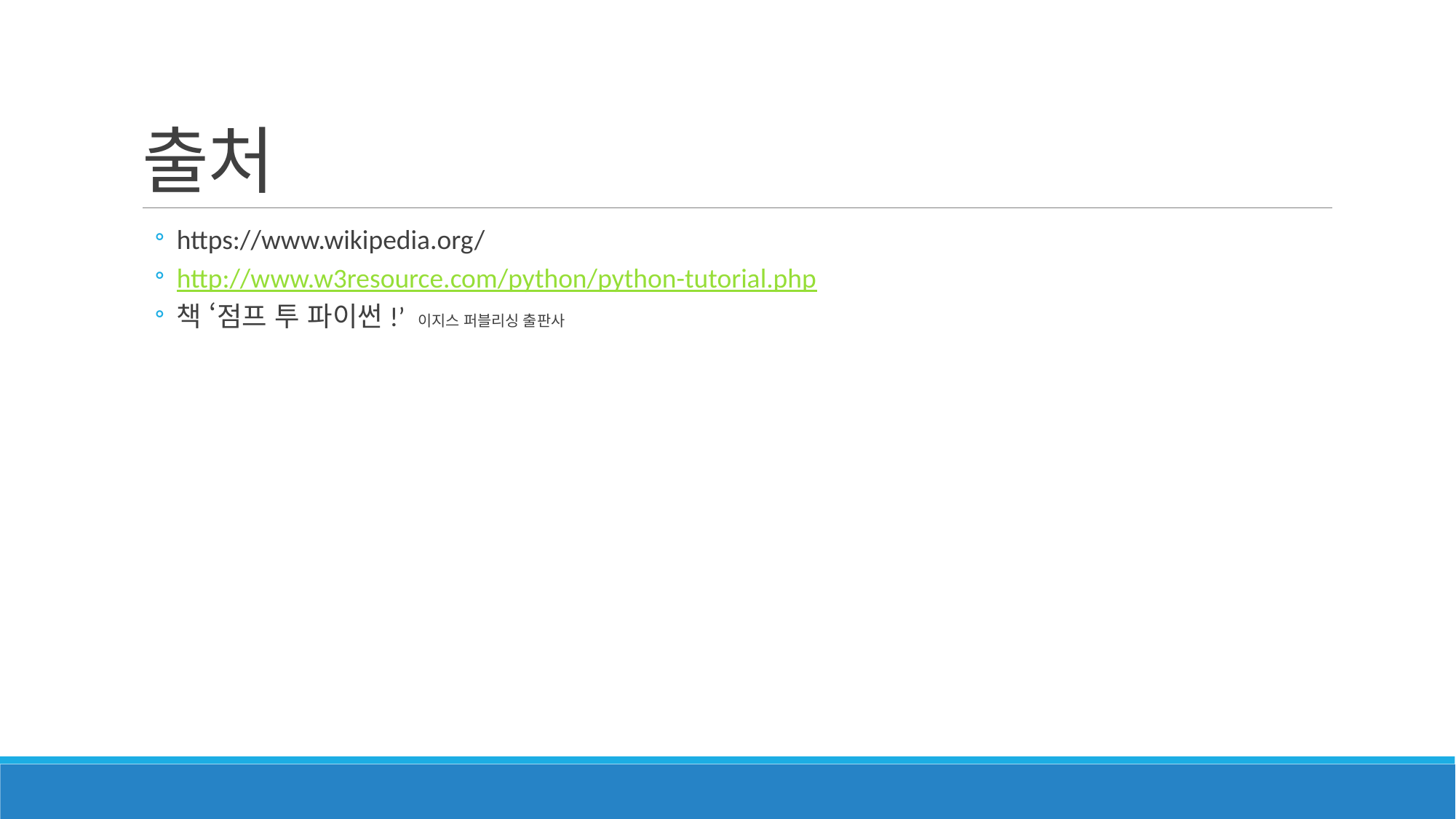

# 출처
https://www.wikipedia.org/
http://www.w3resource.com/python/python-tutorial.php
책 ‘점프 투 파이썬!’ 이지스 퍼블리싱 출판사